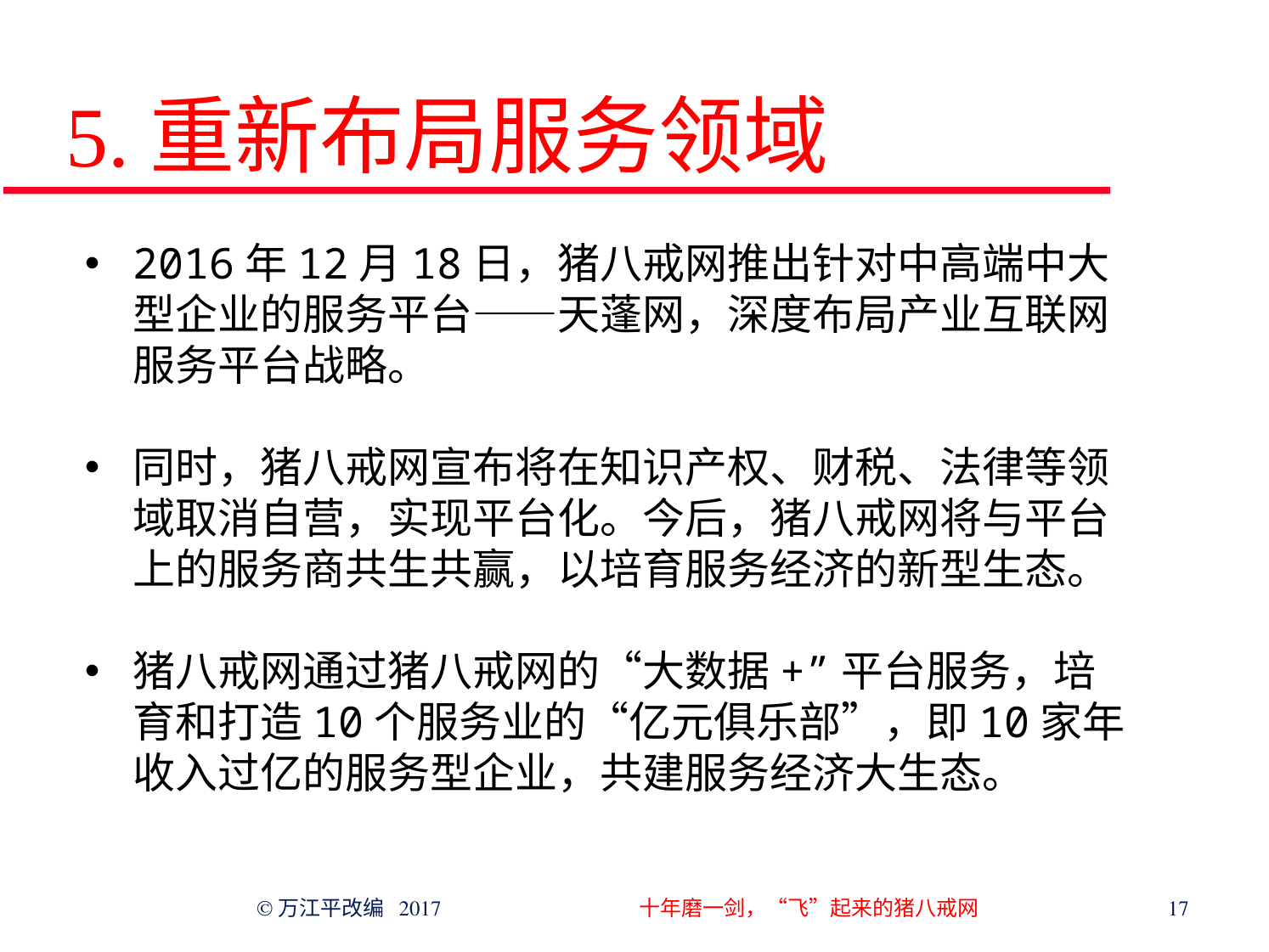

# 5.重新布局服务领域
2016年12月18日，猪八戒网推出针对中高端中大型企业的服务平台——天蓬网，深度布局产业互联网服务平台战略。

同时，猪八戒网宣布将在知识产权、财税、法律等领域取消自营，实现平台化。今后，猪八戒网将与平台上的服务商共生共赢，以培育服务经济的新型生态。

猪八戒网通过猪八戒网的“大数据+”平台服务，培育和打造10个服务业的“亿元俱乐部”，即10家年收入过亿的服务型企业，共建服务经济大生态。